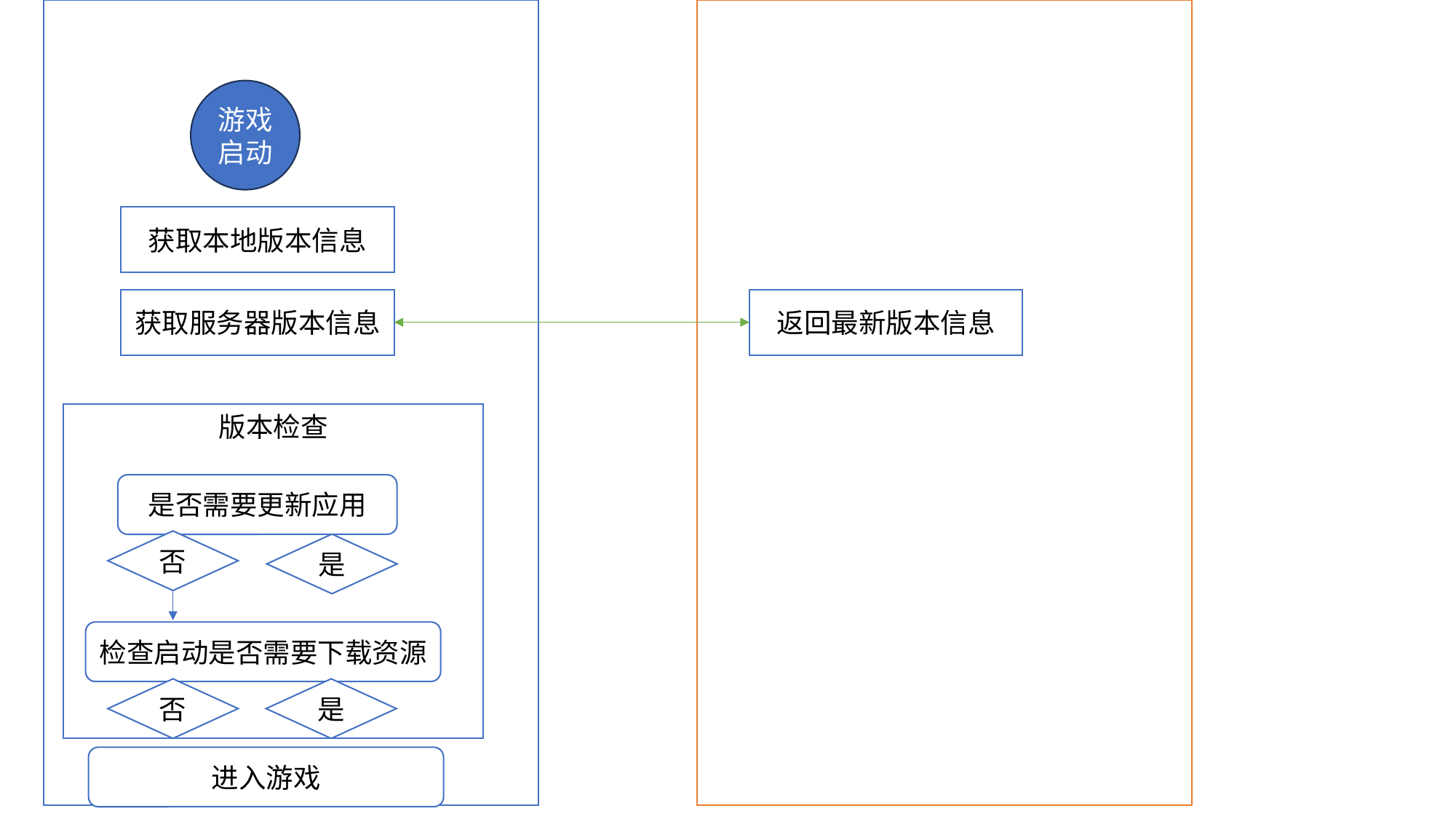

游戏启动
获取本地版本信息
获取服务器版本信息
返回最新版本信息
版本检查
是否需要更新应用
否
是
检查启动是否需要下载资源
否
是
进入游戏